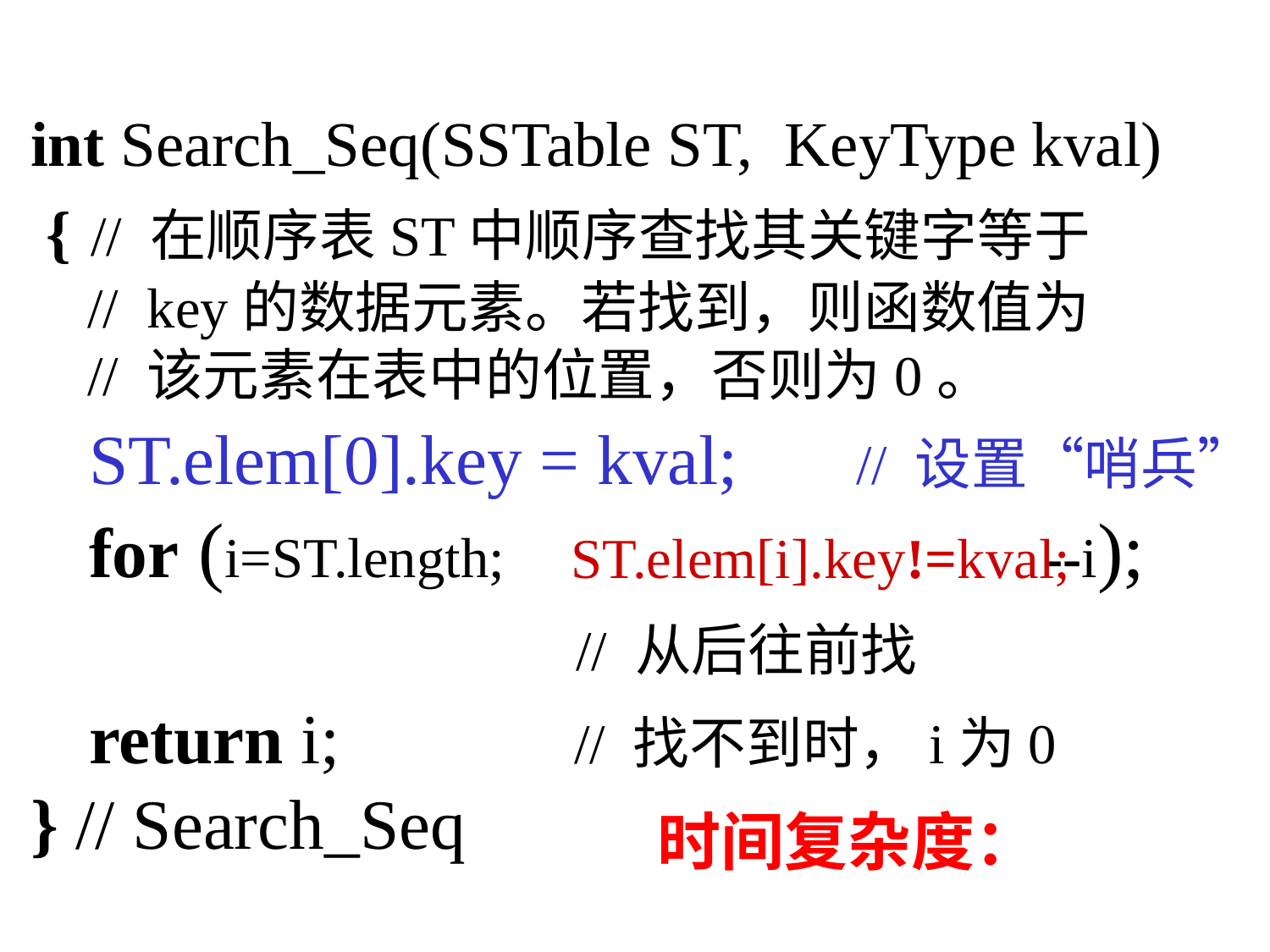

int Search_Seq(SSTable ST,  KeyType kval)
 { // 在顺序表ST中顺序查找其关键字等于
    //  key的数据元素。若找到，则函数值为
    // 该元素在表中的位置，否则为0。
   ST.elem[0].key = kval;      // 设置“哨兵”
   for (i=ST.length;                                      --i);
                            // 从后往前找
   return i;            // 找不到时，i为0
} // Search_Seq
ST.elem[i].key!=kval;
时间复杂度：